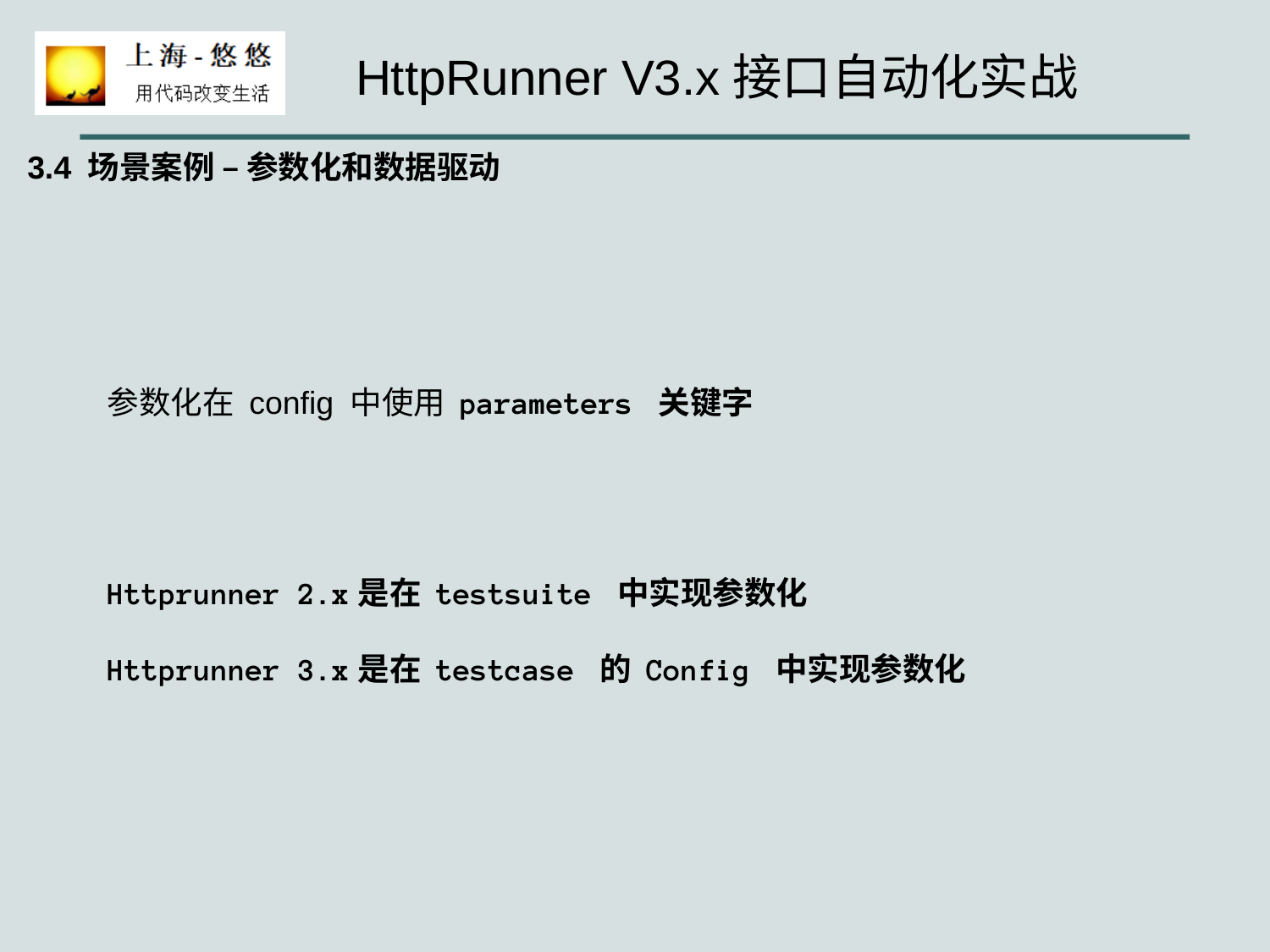

3.4 场景案例 – 参数化和数据驱动
参数化在 config 中使用 parameters 关键字

Httprunner 2.x是在 testsuite 中实现参数化

Httprunner 3.x是在 testcase 的 Config 中实现参数化